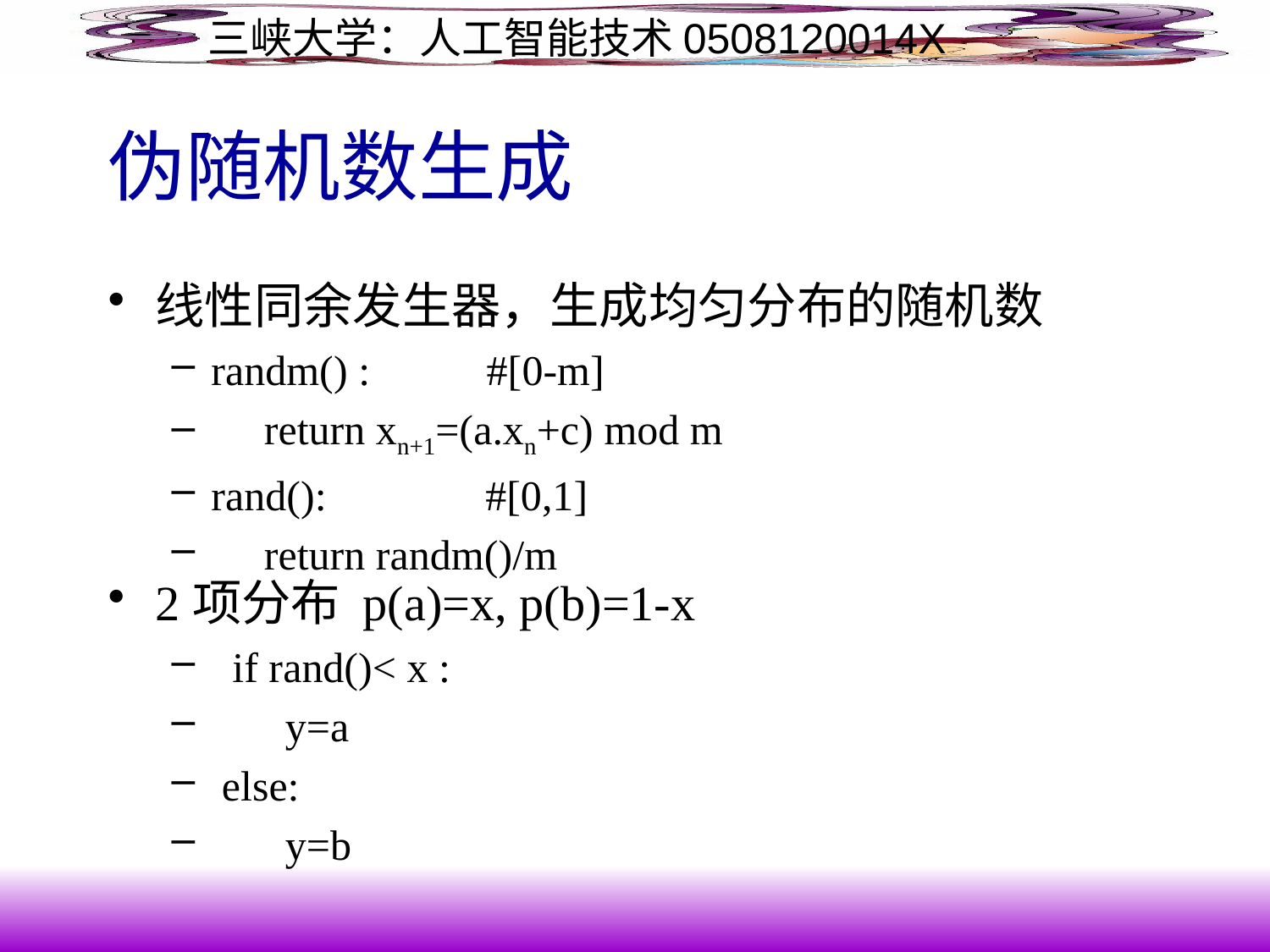

# 伪随机数生成
线性同余发生器，生成均匀分布的随机数
randm() :           #[0-m]
     return xn+1=(a.xn+c) mod m
rand():               #[0,1]
     return randm()/m
2项分布 p(a)=x, p(b)=1-x
  if rand()< x :
       y=a
 else:
       y=b